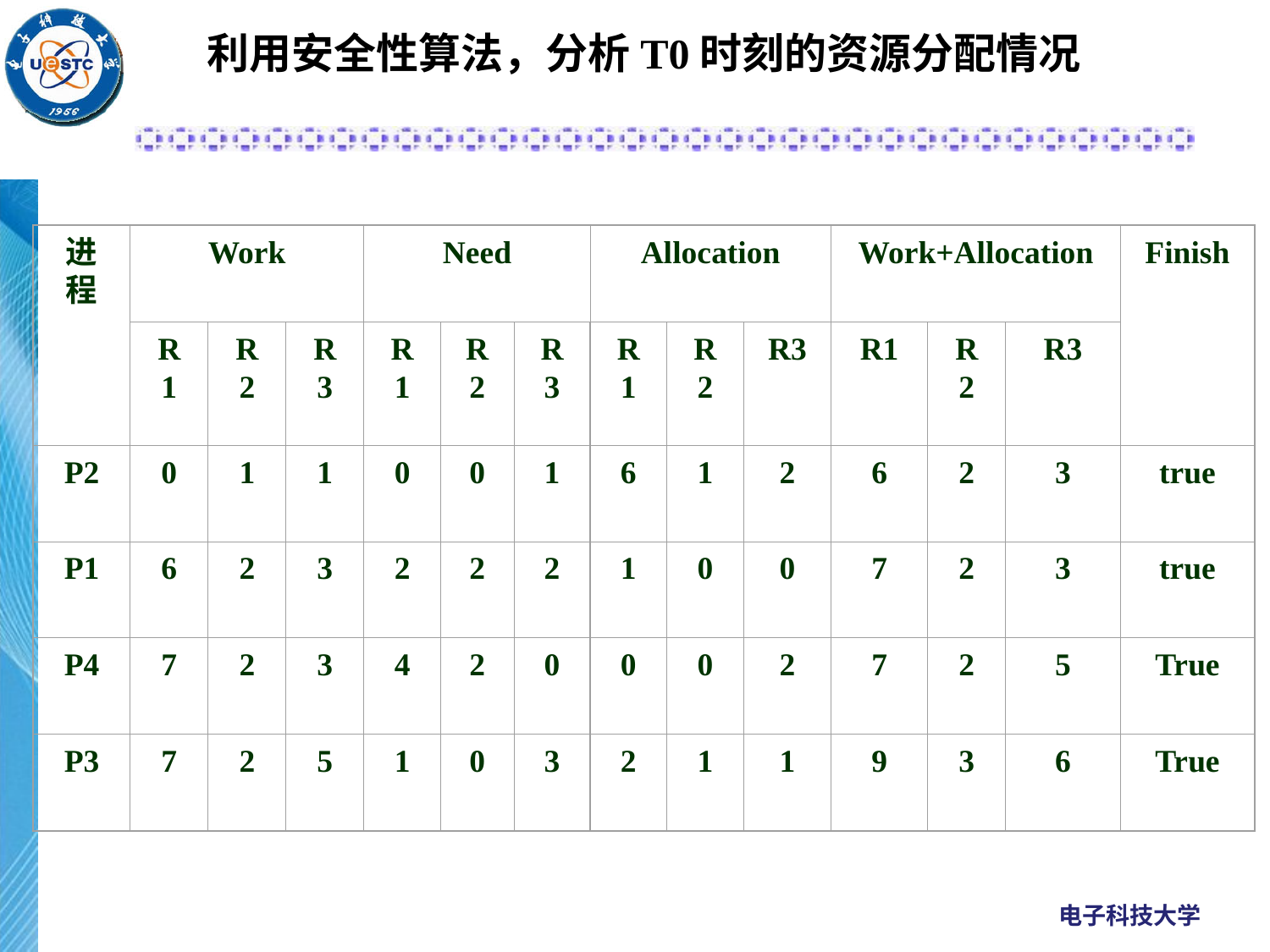

# 利用安全性算法，分析T0时刻的资源分配情况

进程

Work

Need

Allocation

Work+Allocation

Finish

R1

R2

R3

R1

R2

R3

R1

R2

R3

R1

R2

R3

P2

0

1

1

0

0

1

6

1

2

6

2

3

true

P1

6

2

3

2

2

2

1

0

0

7

2

3

true

P4

7

2

3

4

2

0

0

0

2

7

2

5

True

P3

7

2

5

1

0

3

2

1

1

9

3

6

True